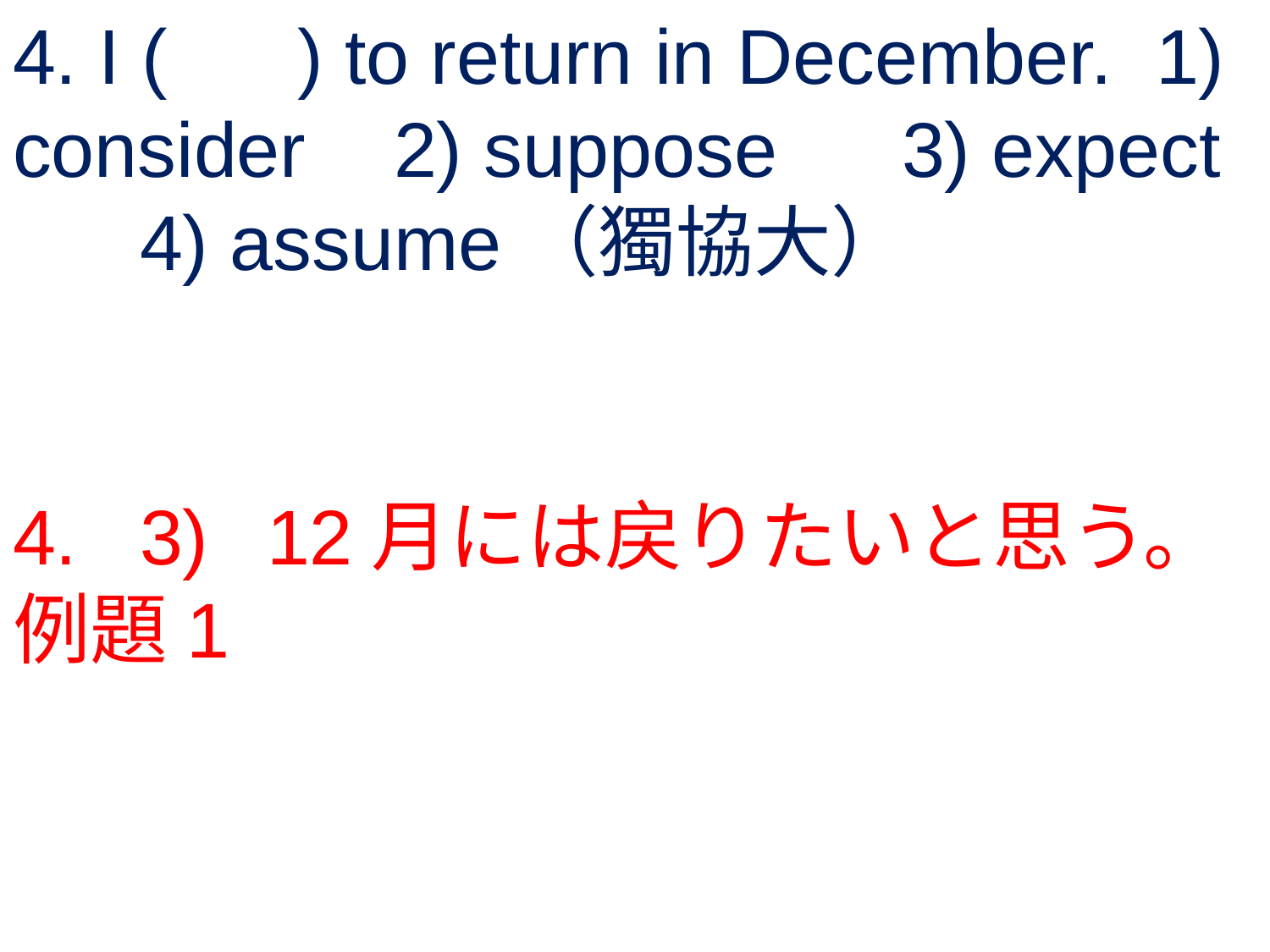

# 4. I (      ) to return in December.	1) consider	2) suppose	3) expect	4) assume	（獨協大）
4.	3) 	12月には戻りたいと思う。例題1